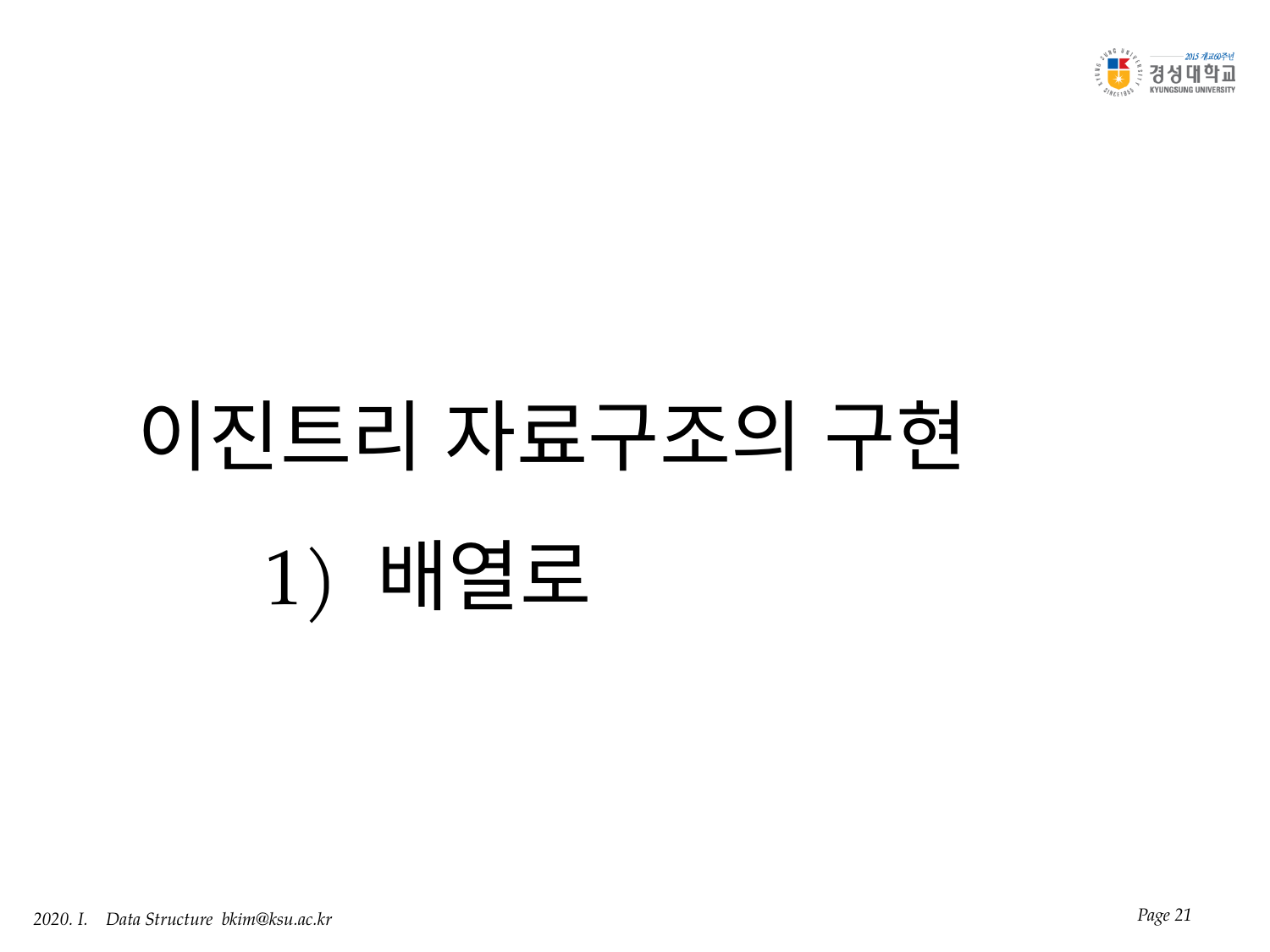

# 이진트리 자료구조의 구현 1) 배열로
Page 21